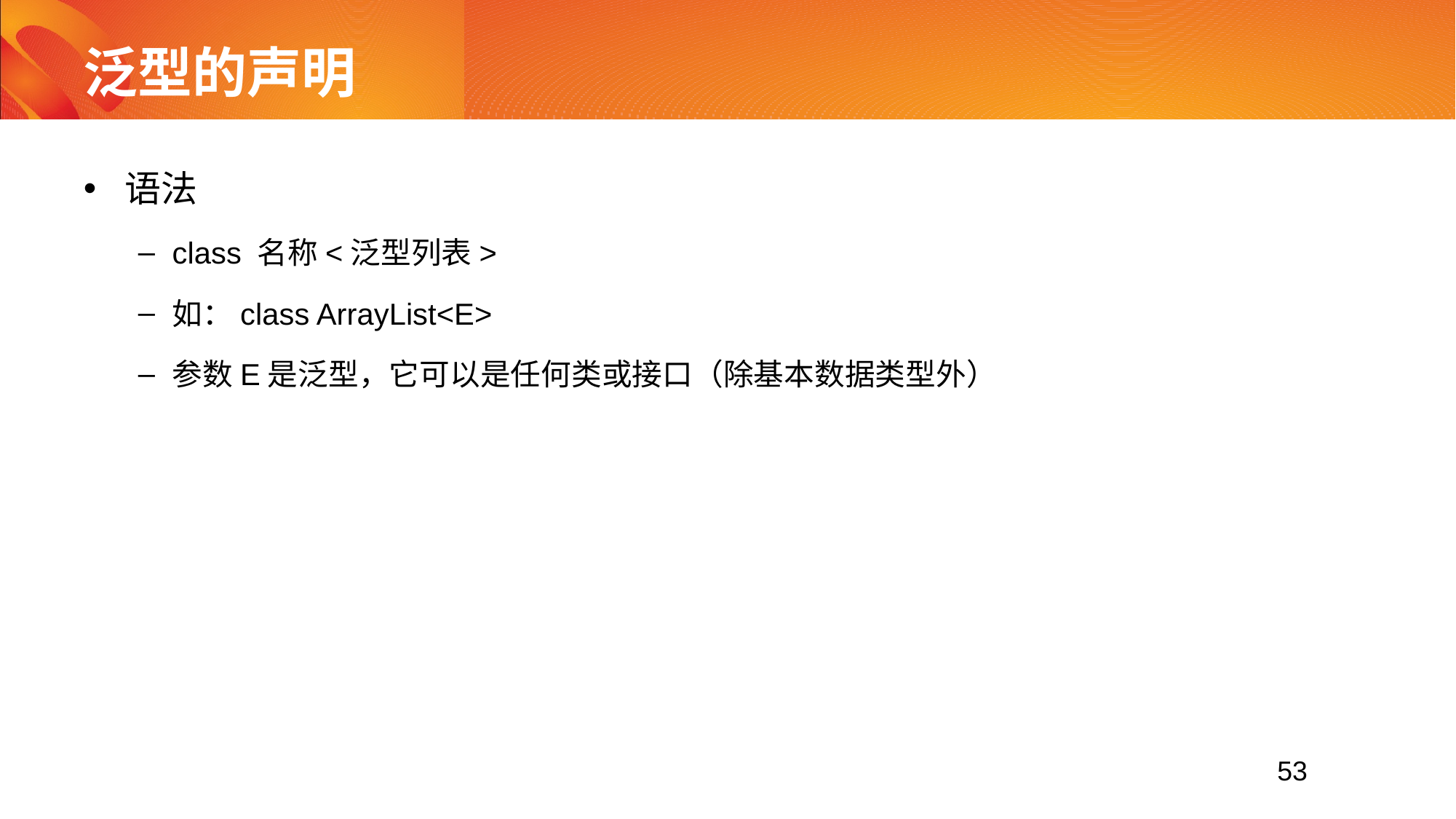

# 泛型的声明
语法
class 名称<泛型列表>
如：class ArrayList<E>
参数E是泛型，它可以是任何类或接口（除基本数据类型外）